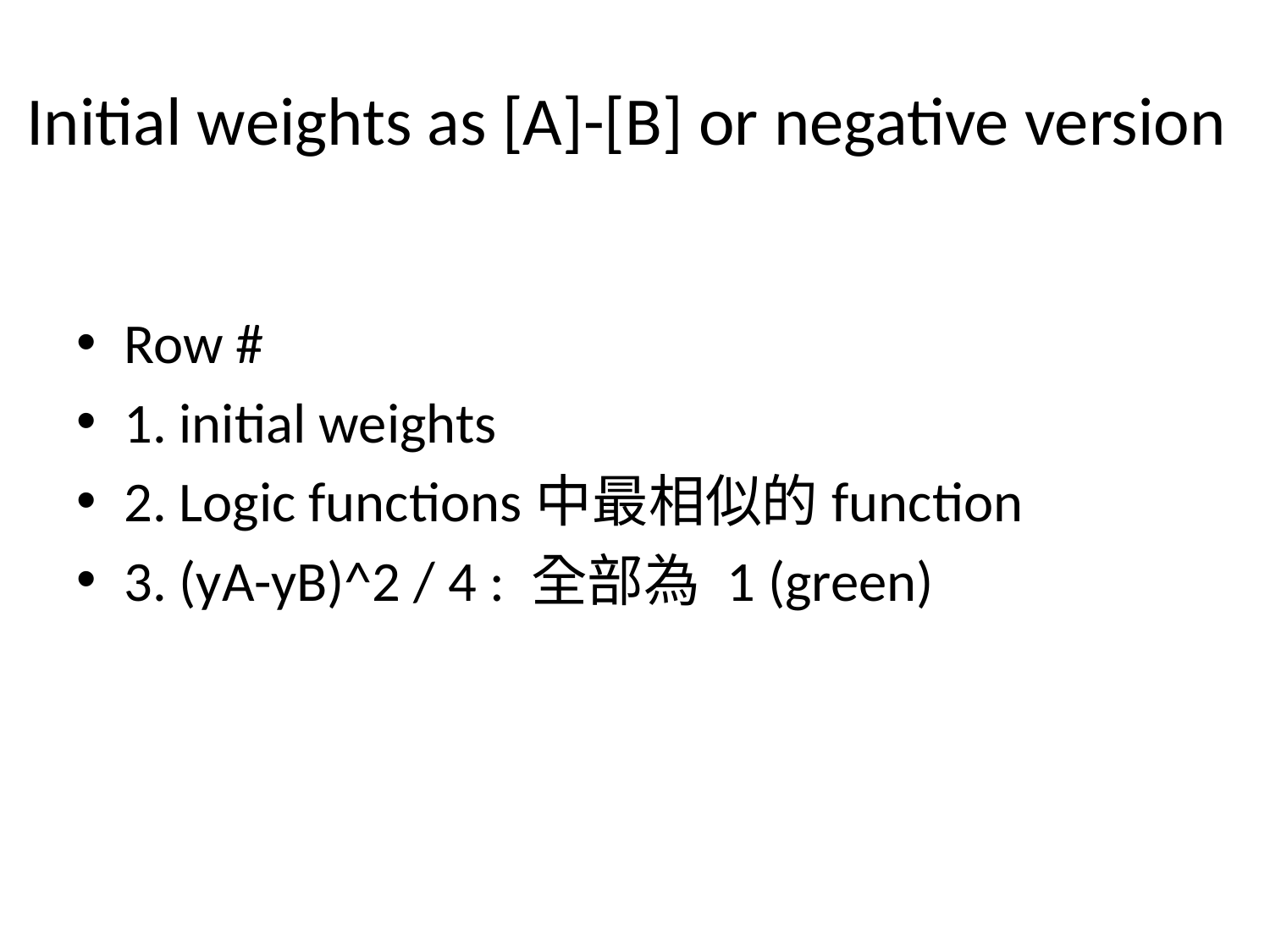

# Initial weights as [A]-[B] or negative version

Row #
1. initial weights
2. Logic functions中最相似的function
3. (yA-yB)^2 / 4 : 全部為 1 (green)